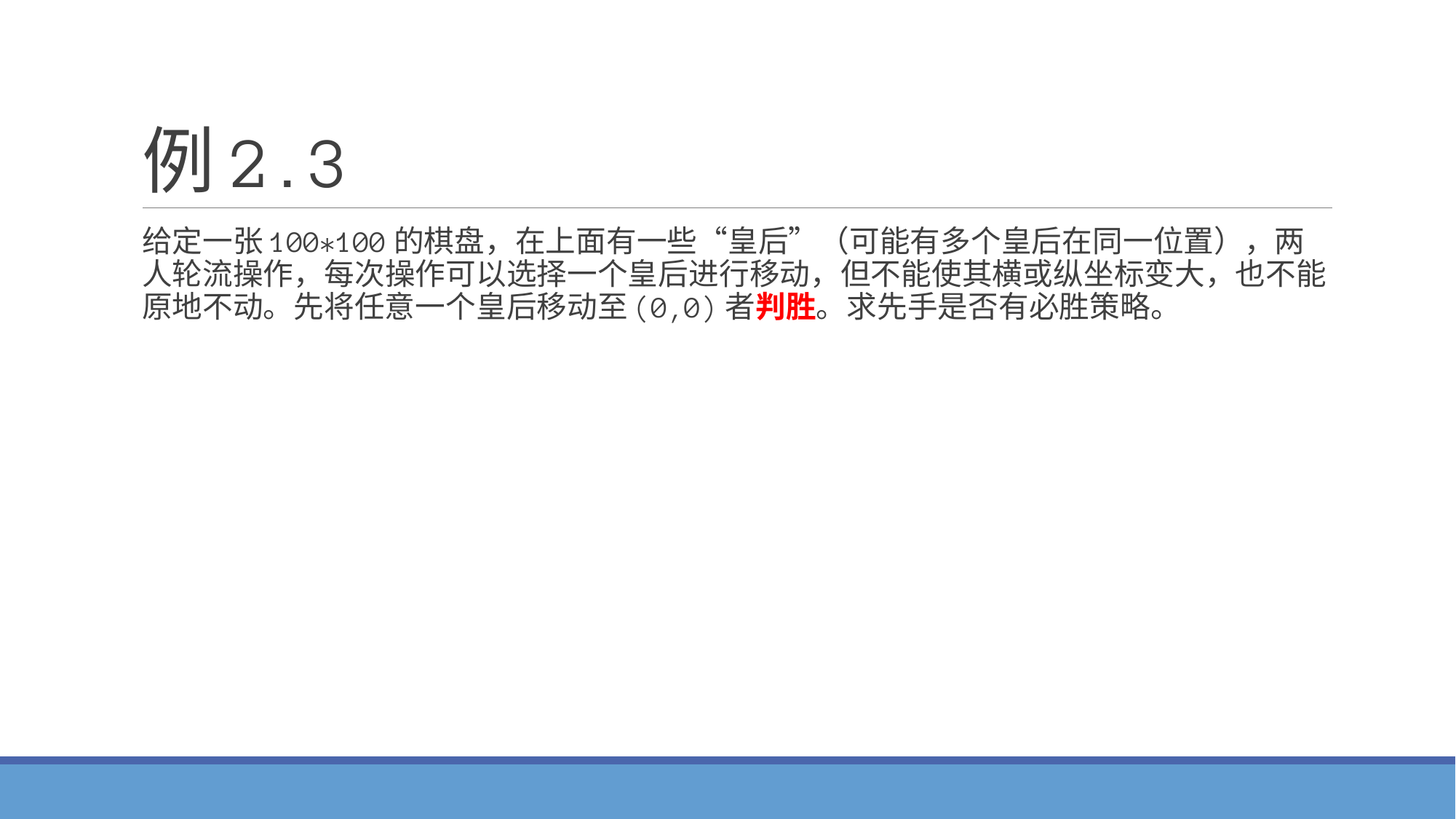

# 例2.3
给定一张100*100的棋盘，在上面有一些“皇后”（可能有多个皇后在同一位置），两人轮流操作，每次操作可以选择一个皇后进行移动，但不能使其横或纵坐标变大，也不能原地不动。先将任意一个皇后移动至(0,0)者判胜。求先手是否有必胜策略。